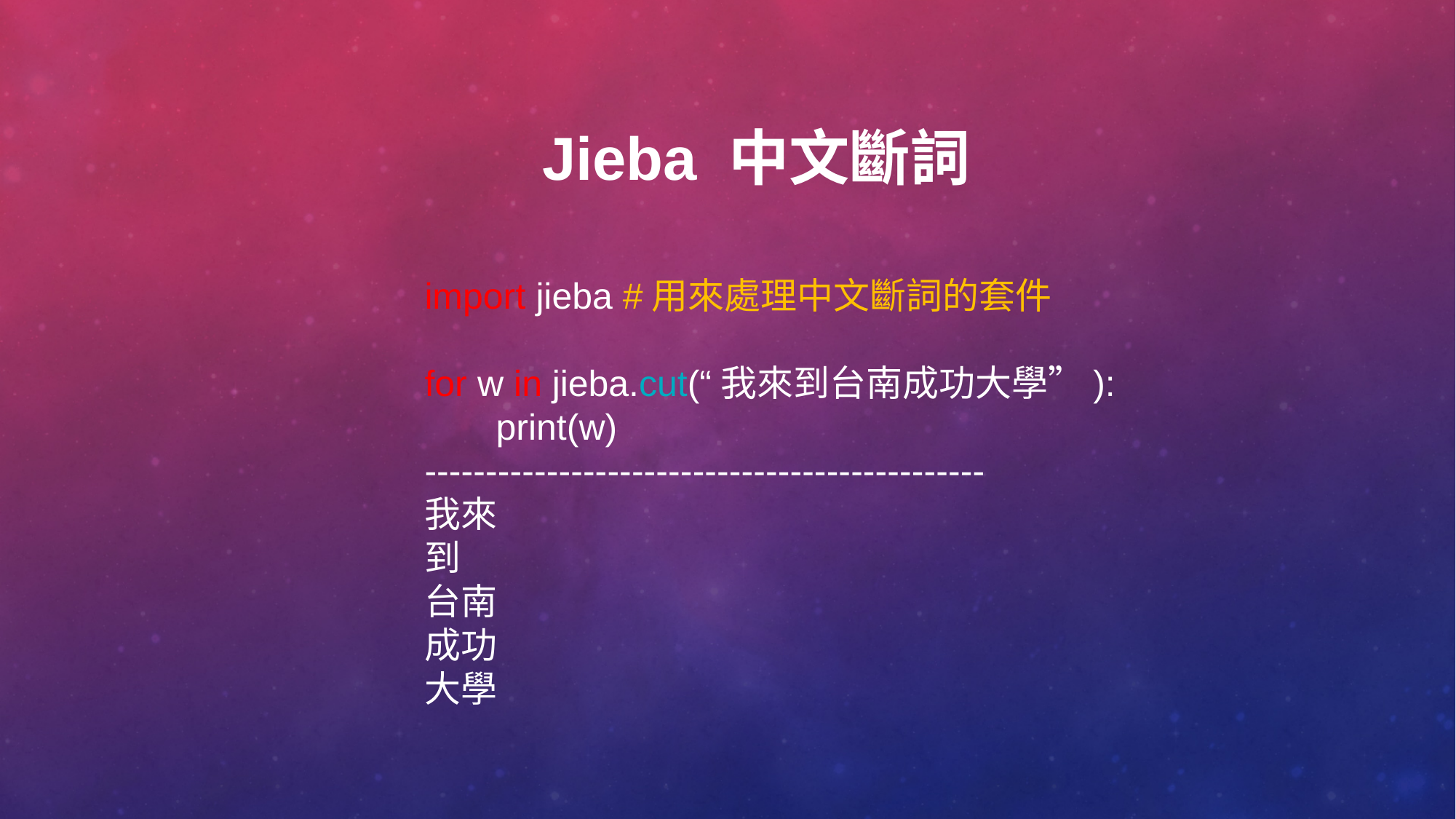

Jieba 中文斷詞
import jieba #用來處理中文斷詞的套件

for w in jieba.cut(“我來到台南成功大學”):
       print(w)
----------------------------------------------
我來
到
台南
成功
大學